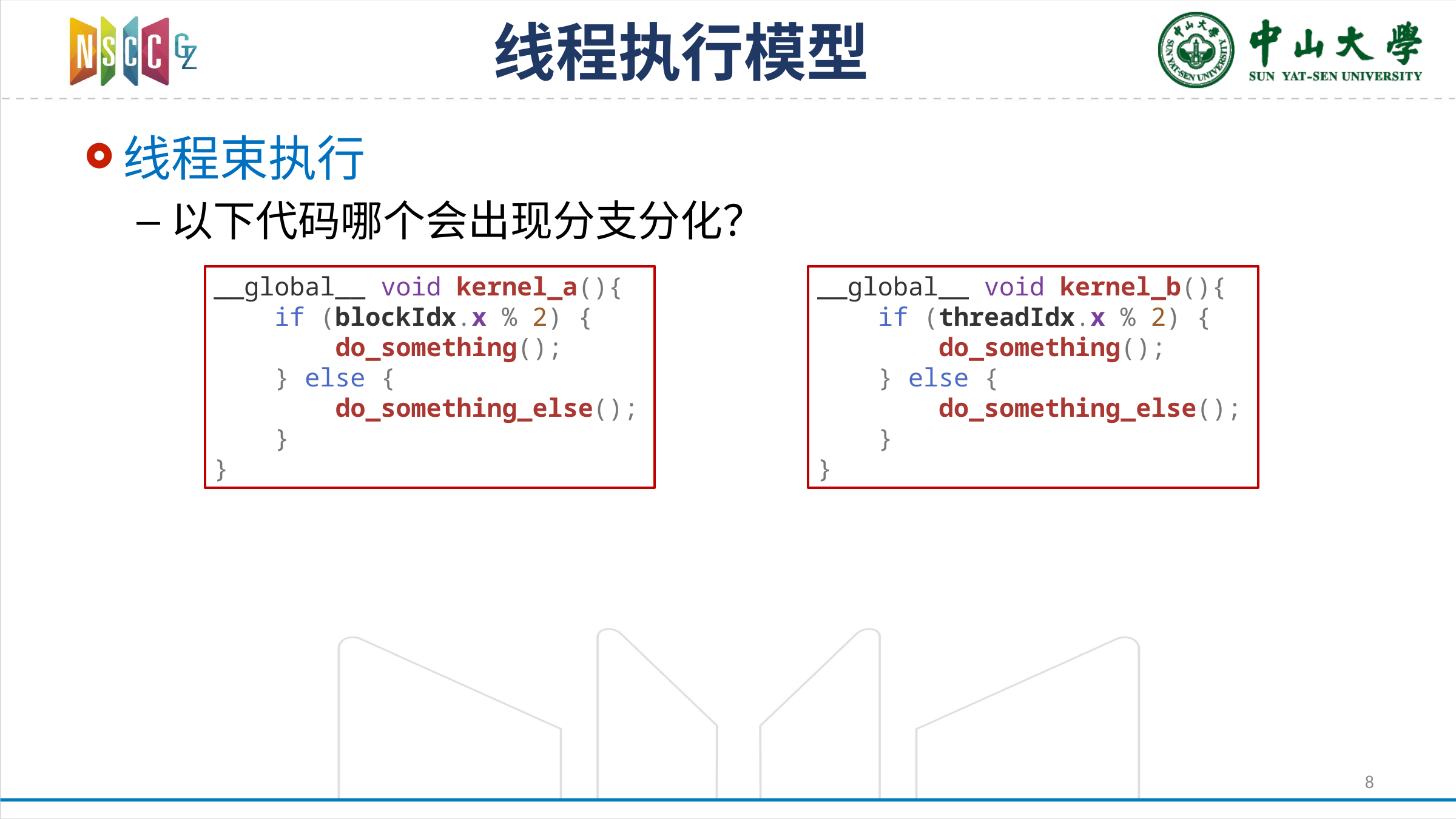

# 线程执行模型
线程束执行
以下代码哪个会出现分支分化？
__global__ void kernel_b(){
    if (threadIdx.x % 2) {
        do_something();
    } else {
        do_something_else();
    }
}
__global__ void kernel_a(){
    if (blockIdx.x % 2) {
        do_something();
    } else {
        do_something_else();
    }
}
8